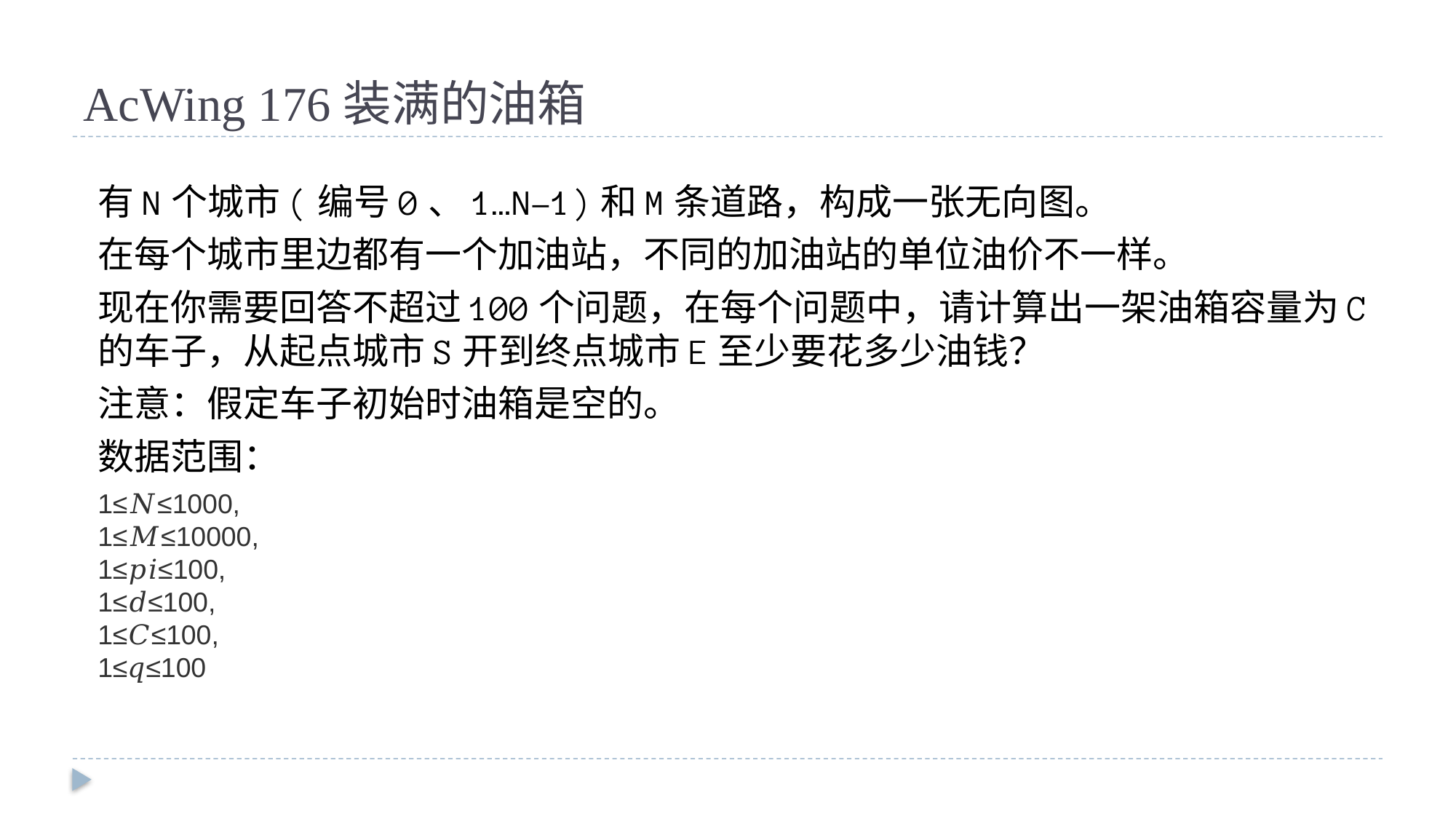

# AcWing 176装满的油箱
有N个城市(编号0、1…N−1)和M条道路，构成一张无向图。
在每个城市里边都有一个加油站，不同的加油站的单位油价不一样。
现在你需要回答不超过100个问题，在每个问题中，请计算出一架油箱容量为C的车子，从起点城市S开到终点城市E至少要花多少油钱？
注意：假定车子初始时油箱是空的。
数据范围：
1≤𝑁≤1000,
1≤𝑀≤10000,
1≤𝑝𝑖≤100,
1≤𝑑≤100,
1≤𝐶≤100,
1≤𝑞≤100